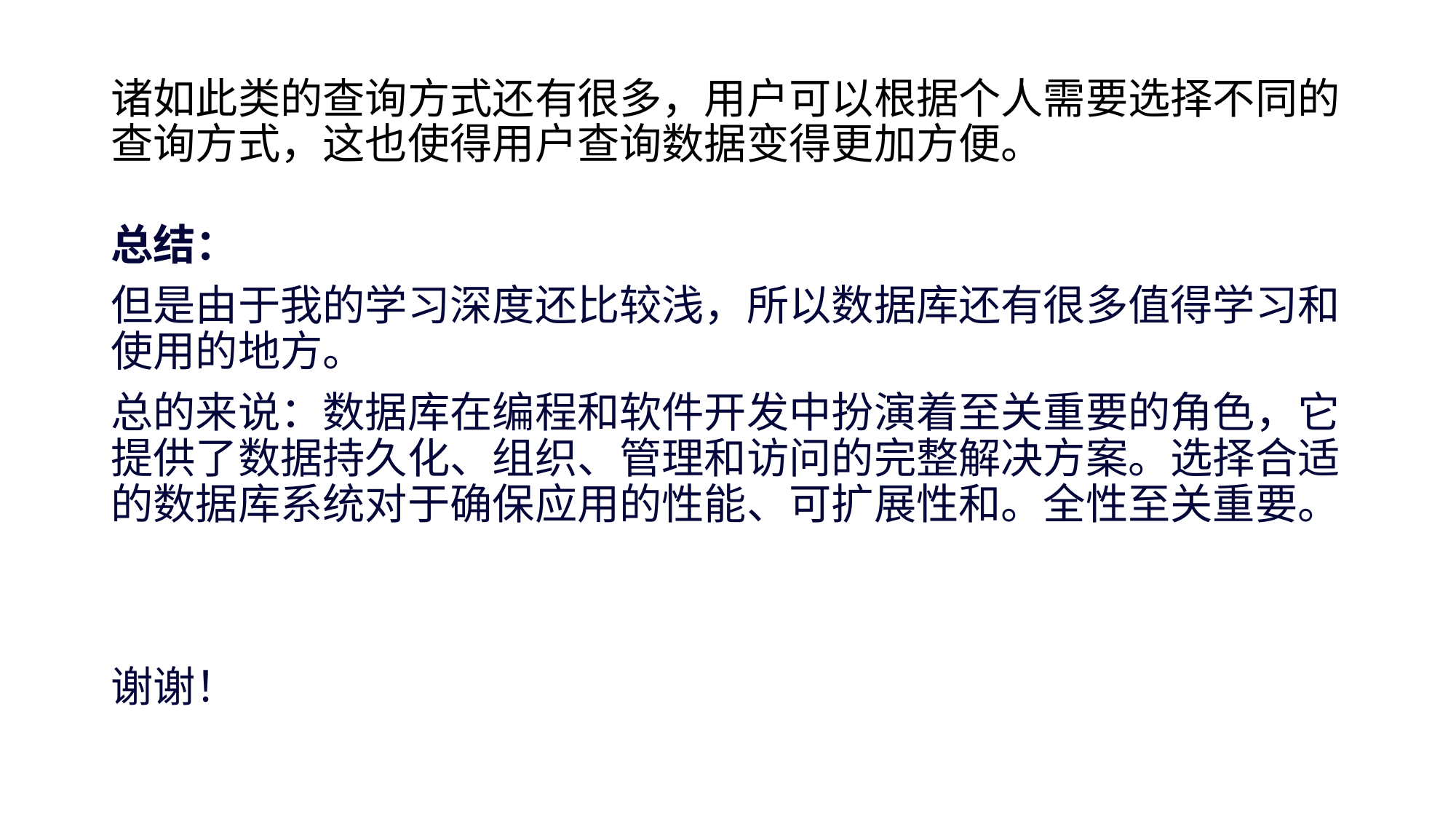

# 诸如此类的查询方式还有很多，用户可以根据个人需要选择不同的查询方式，这也使得用户查询数据变得更加方便。
总结：
但是由于我的学习深度还比较浅，所以数据库还有很多值得学习和使用的地方。
总的来说：数据库在编程和软件开发中扮演着至关重要的角色，它提供了数据持久化、组织、管理和访问的完整解决方案。选择合适的数据库系统对于确保应用的性能、可扩展性和。全性至关重要。

谢谢！